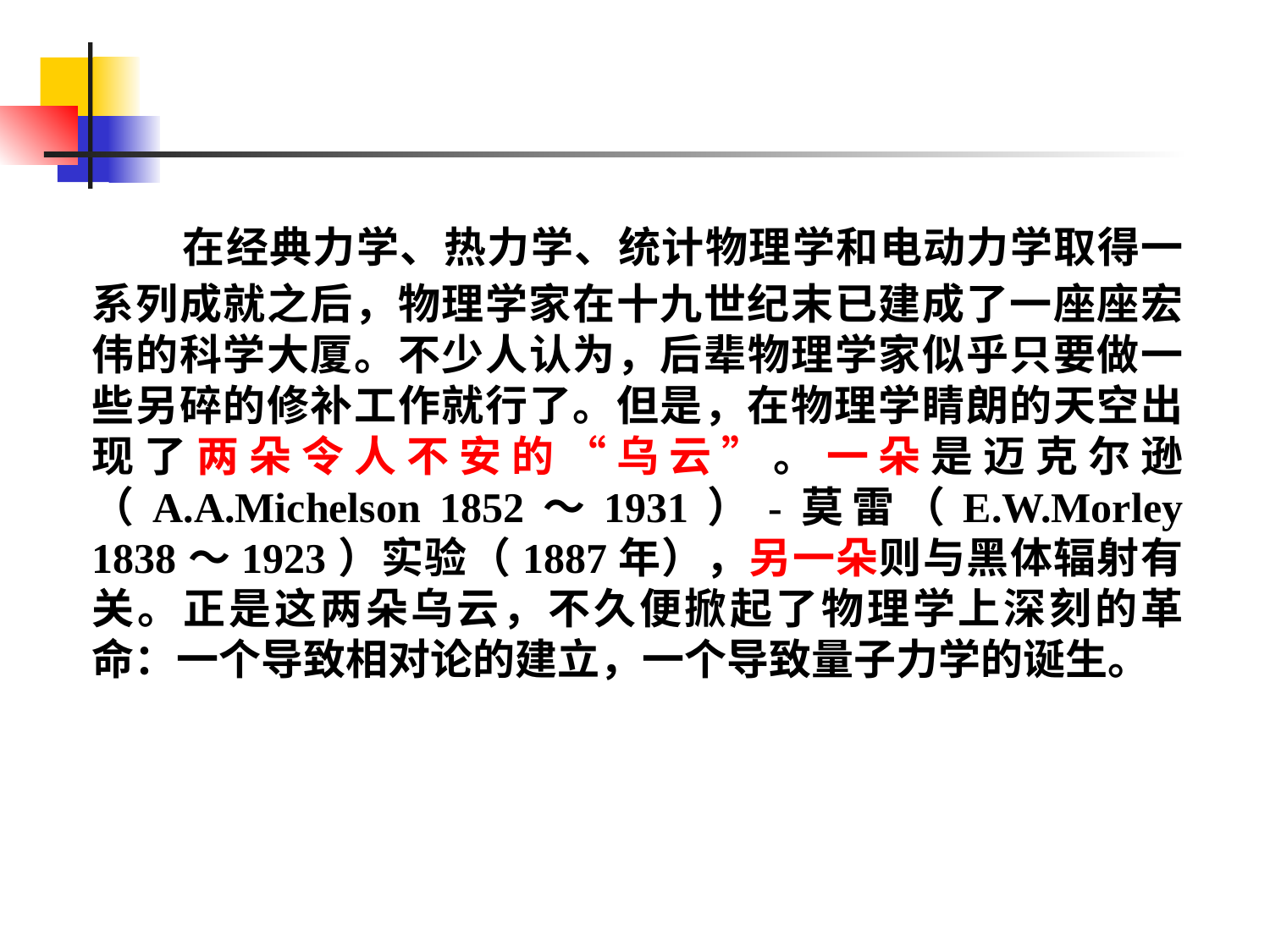

在经典力学、热力学、统计物理学和电动力学取得一系列成就之后，物理学家在十九世纪末已建成了一座座宏伟的科学大厦。不少人认为，后辈物理学家似乎只要做一些另碎的修补工作就行了。但是，在物理学睛朗的天空出现了两朵令人不安的“乌云”。一朵是迈克尔逊（A.A.Michelson 1852～1931）-莫雷（E.W.Morley 1838～1923）实验（1887年），另一朵则与黑体辐射有关。正是这两朵乌云，不久便掀起了物理学上深刻的革命：一个导致相对论的建立，一个导致量子力学的诞生。